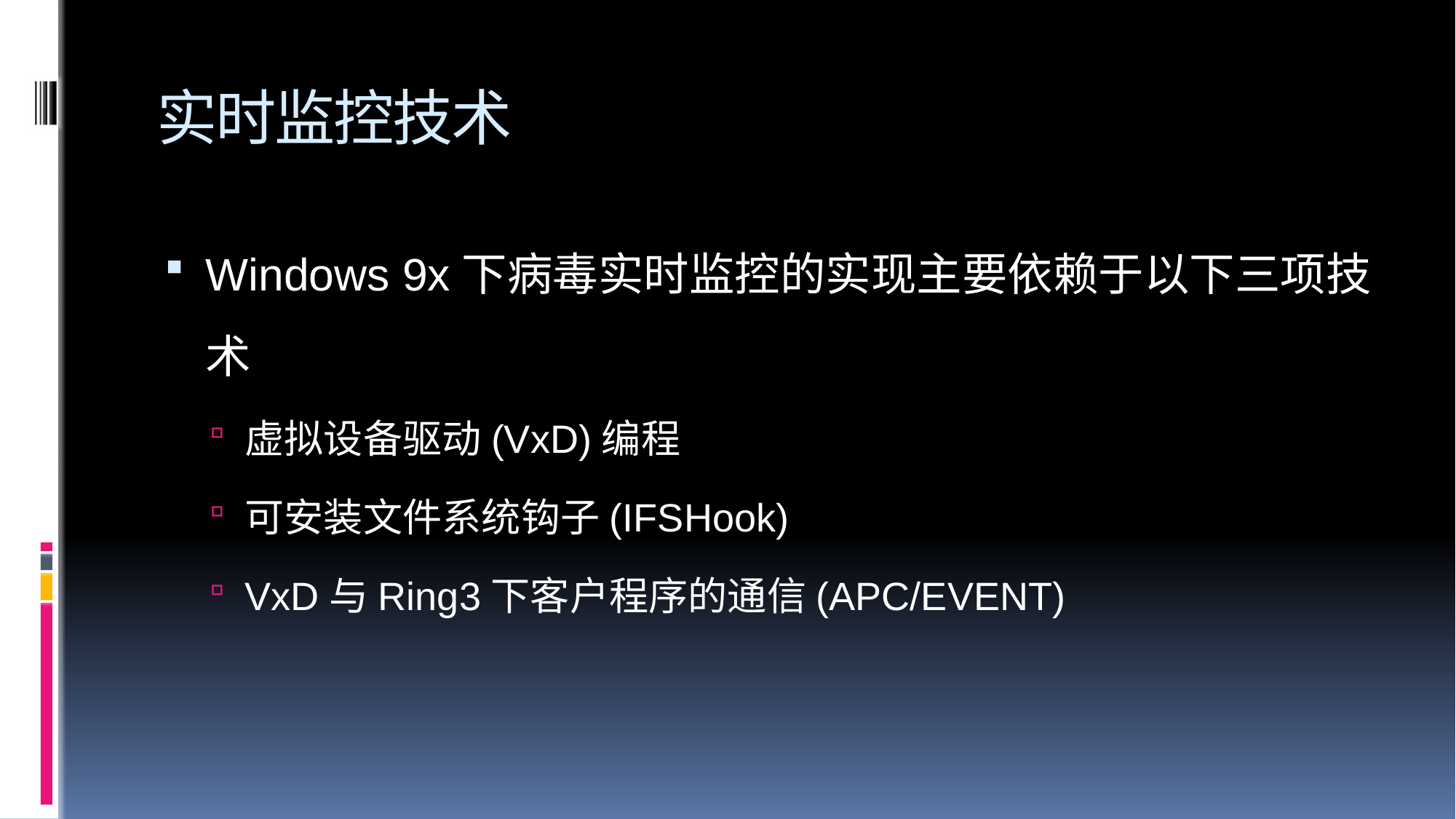

# 实时监控技术
Windows 9x下病毒实时监控的实现主要依赖于以下三项技术
虚拟设备驱动(VxD)编程
可安装文件系统钩子(IFSHook)
VxD与Ring3下客户程序的通信(APC/EVENT)